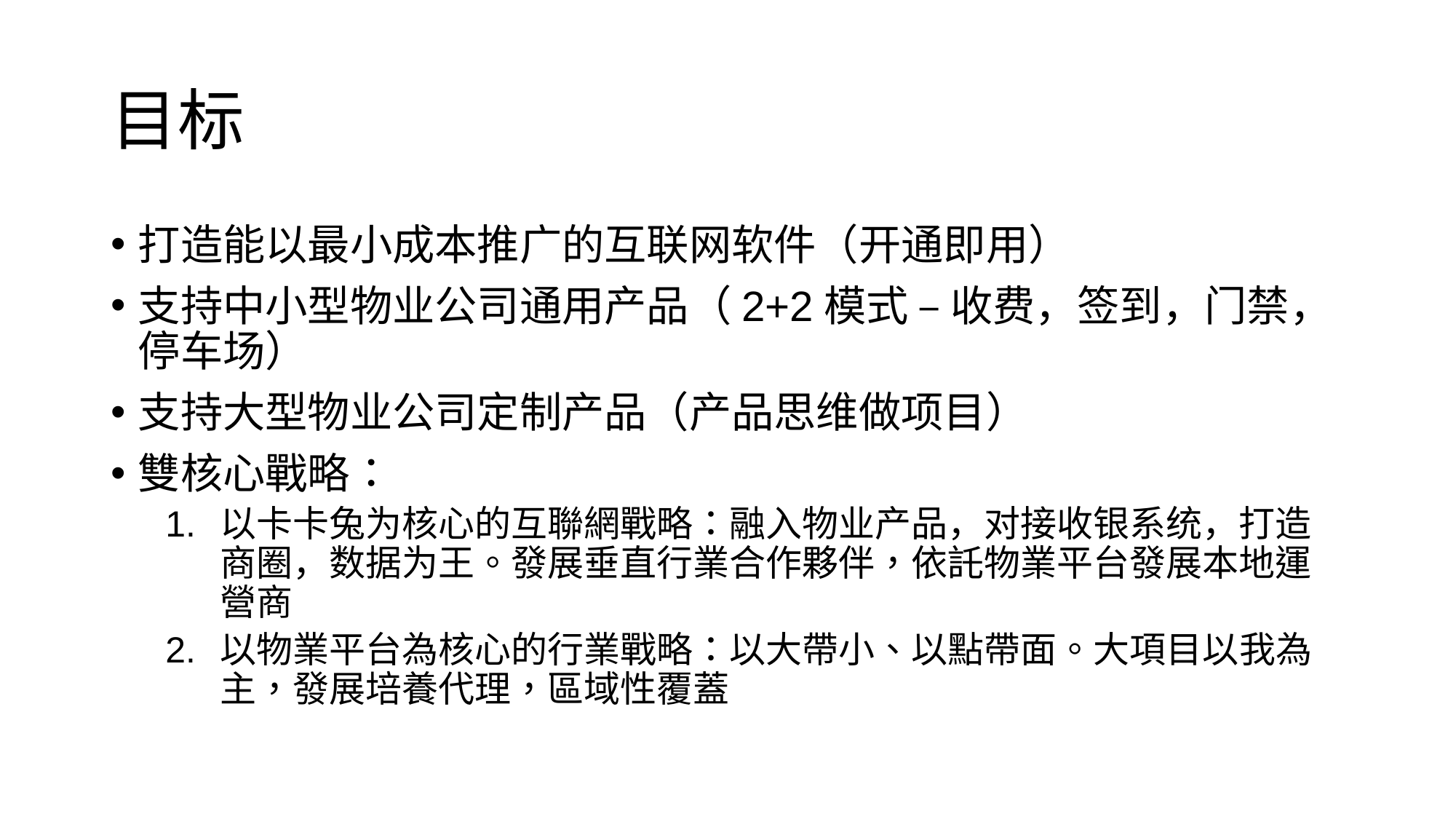

# 目标
打造能以最小成本推广的互联网软件（开通即用）
支持中小型物业公司通用产品（2+2模式 – 收费，签到，门禁，停车场）
支持大型物业公司定制产品（产品思维做项目）
雙核心戰略：
以卡卡兔为核心的互聯網戰略：融入物业产品，对接收银系统，打造商圈，数据为王。發展垂直行業合作夥伴，依託物業平台發展本地運營商
以物業平台為核心的行業戰略：以大帶小、以點帶面。大項目以我為主，發展培養代理，區域性覆蓋